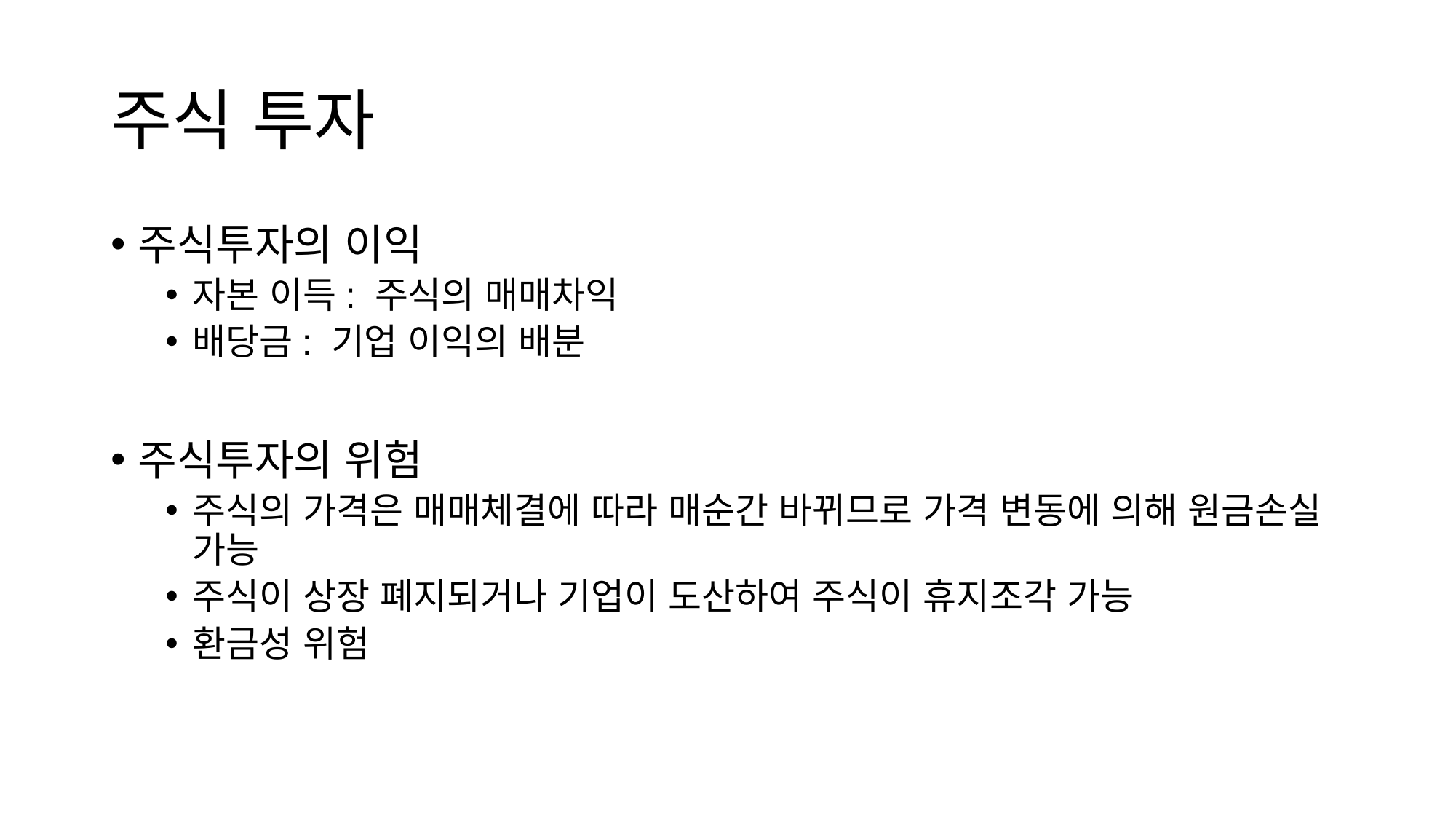

# 주식 투자
주식투자의 이익
자본 이득: 주식의 매매차익
배당금: 기업 이익의 배분

주식투자의 위험
주식의 가격은 매매체결에 따라 매순간 바뀌므로 가격 변동에 의해 원금손실 가능
주식이 상장 폐지되거나 기업이 도산하여 주식이 휴지조각 가능
환금성 위험